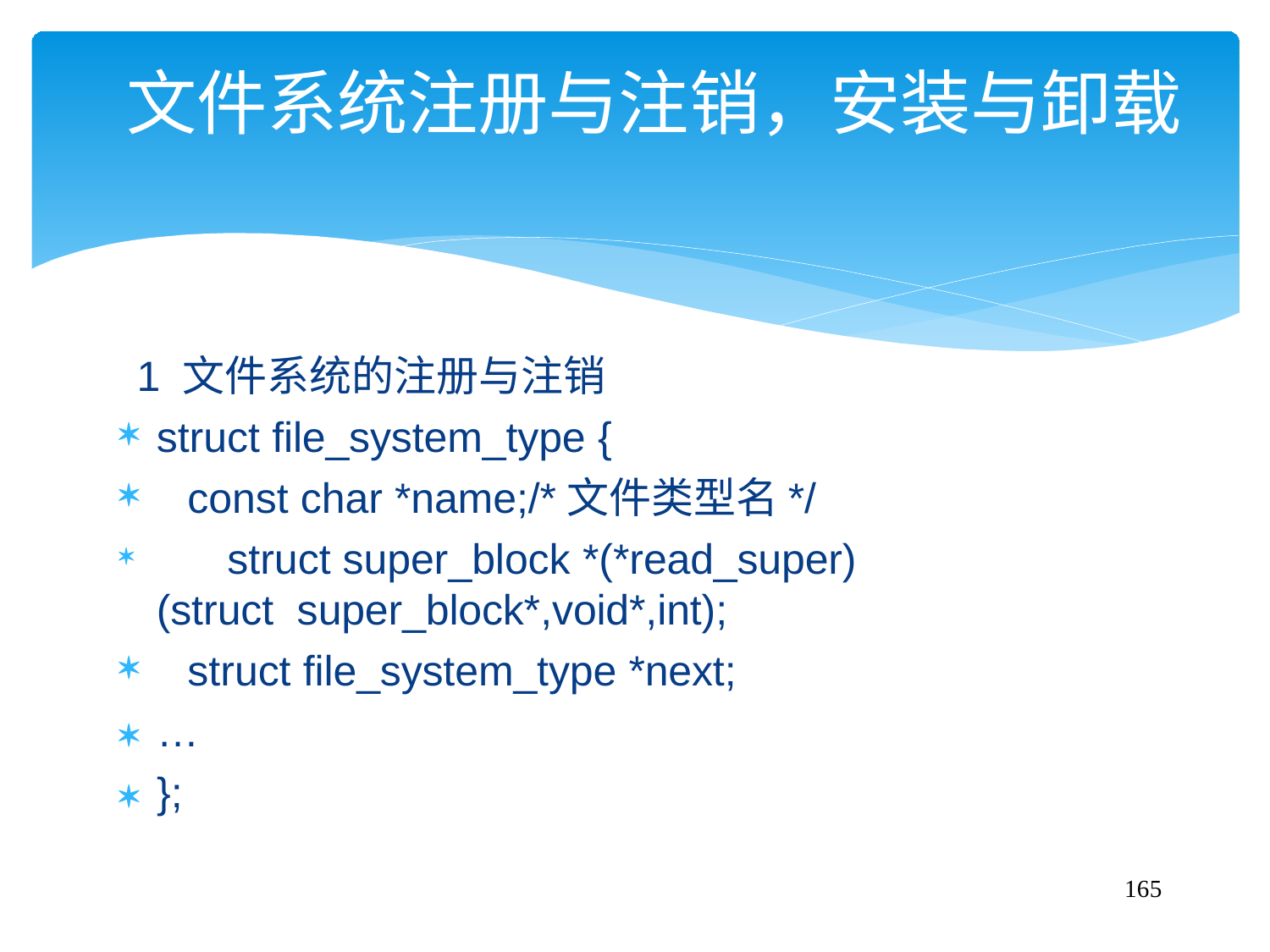

# 文件系统注册与注销，安装与卸载
1 文件系统的注册与注销
struct file_system_type {
const char *name;/*文件类型名*/
	struct super_block *(*read_super)(struct  super_block*,void*,int);
struct file_system_type *next;
∗ …
∗ };
165